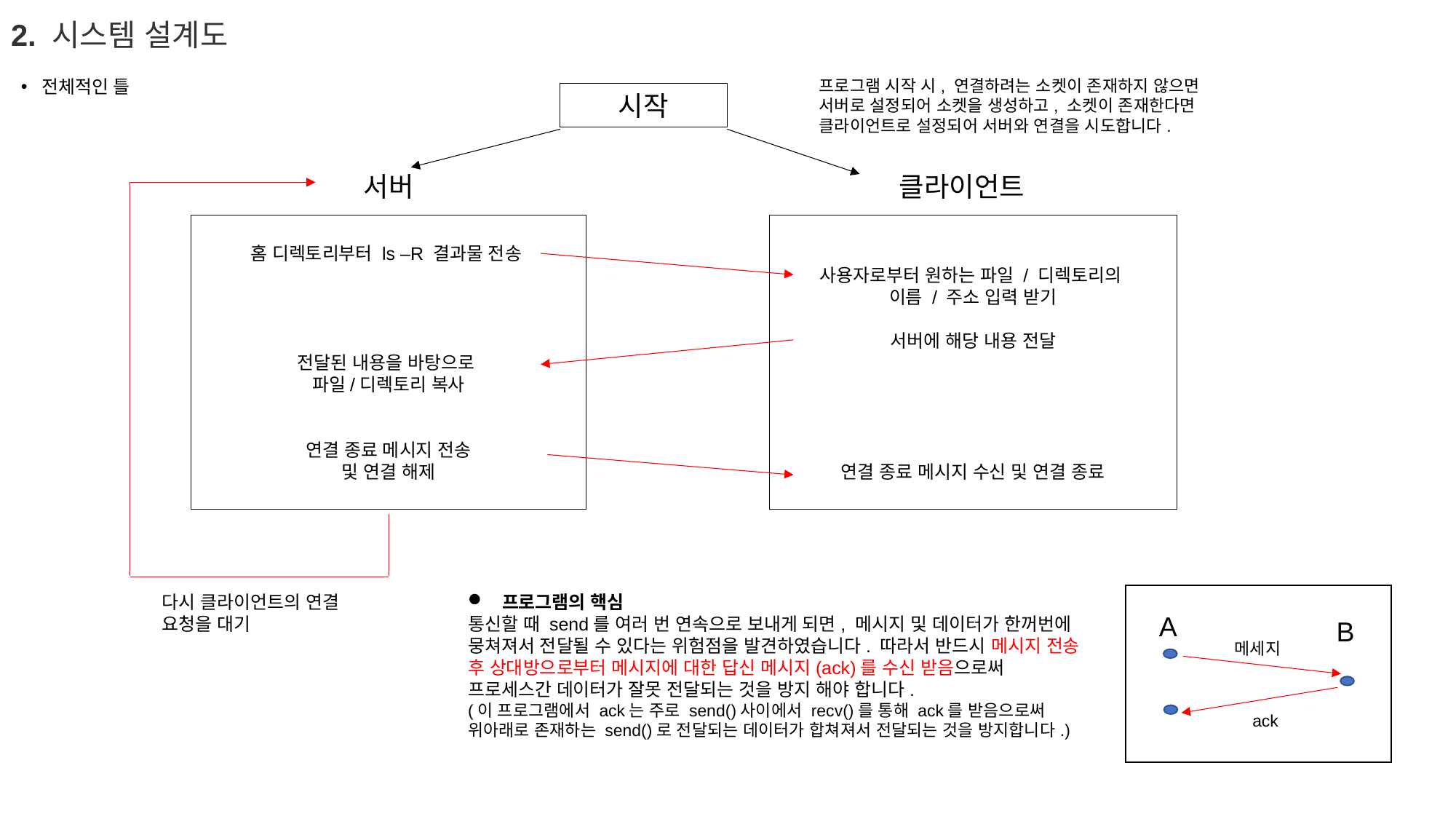

# 2. 시스템 설계도
전체적인 틀
프로그램 시작 시, 연결하려는 소켓이 존재하지 않으면 서버로 설정되어 소켓을 생성하고, 소켓이 존재한다면 클라이언트로 설정되어 서버와 연결을 시도합니다.
시작
서버
클라이언트

홈 디렉토리부터 ls –R 결과물 전송

전달된 내용을 바탕으로
파일/디렉토리 복사

연결 종료 메시지 전송
및 연결 해제

사용자로부터 원하는 파일 / 디렉토리의
이름 / 주소 입력 받기

서버에 해당 내용 전달

연결 종료 메시지 수신 및 연결 종료

다시 클라이언트의 연결 요청을 대기
프로그램의 핵심
통신할 때 send를 여러 번 연속으로 보내게 되면, 메시지 및 데이터가 한꺼번에 뭉쳐져서 전달될 수 있다는 위험점을 발견하였습니다. 따라서 반드시 메시지 전송 후 상대방으로부터 메시지에 대한 답신 메시지(ack)를 수신 받음으로써 프로세스간 데이터가 잘못 전달되는 것을 방지 해야 합니다.
(이 프로그램에서 ack는 주로 send()사이에서 recv()를 통해 ack를 받음으로써 위아래로 존재하는 send()로 전달되는 데이터가 합쳐져서 전달되는 것을 방지합니다.)

A
B
메세지

ack